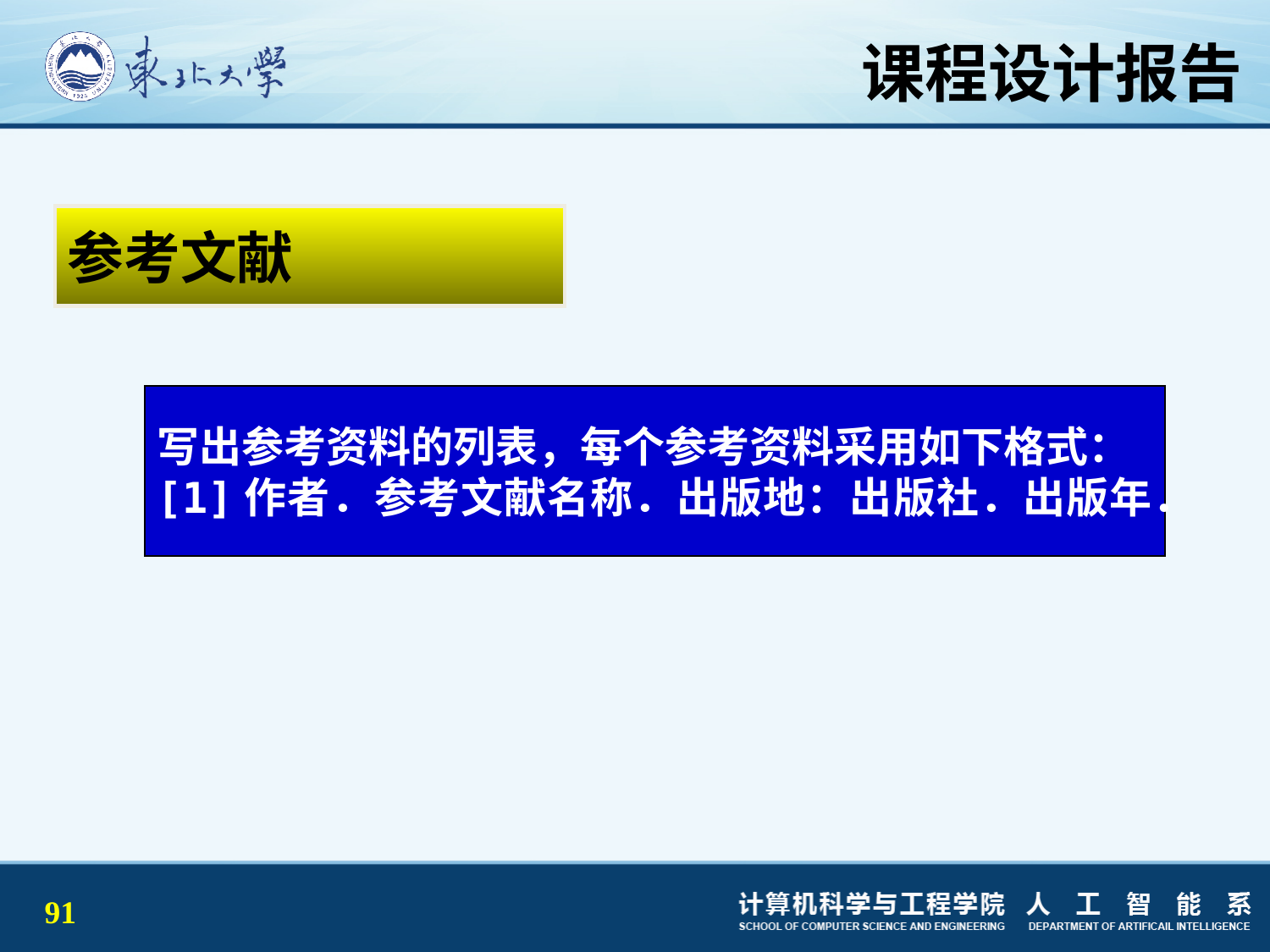

# 课程设计报告
参考文献
写出参考资料的列表，每个参考资料采用如下格式：
[1]作者．参考文献名称．出版地：出版社．出版年．